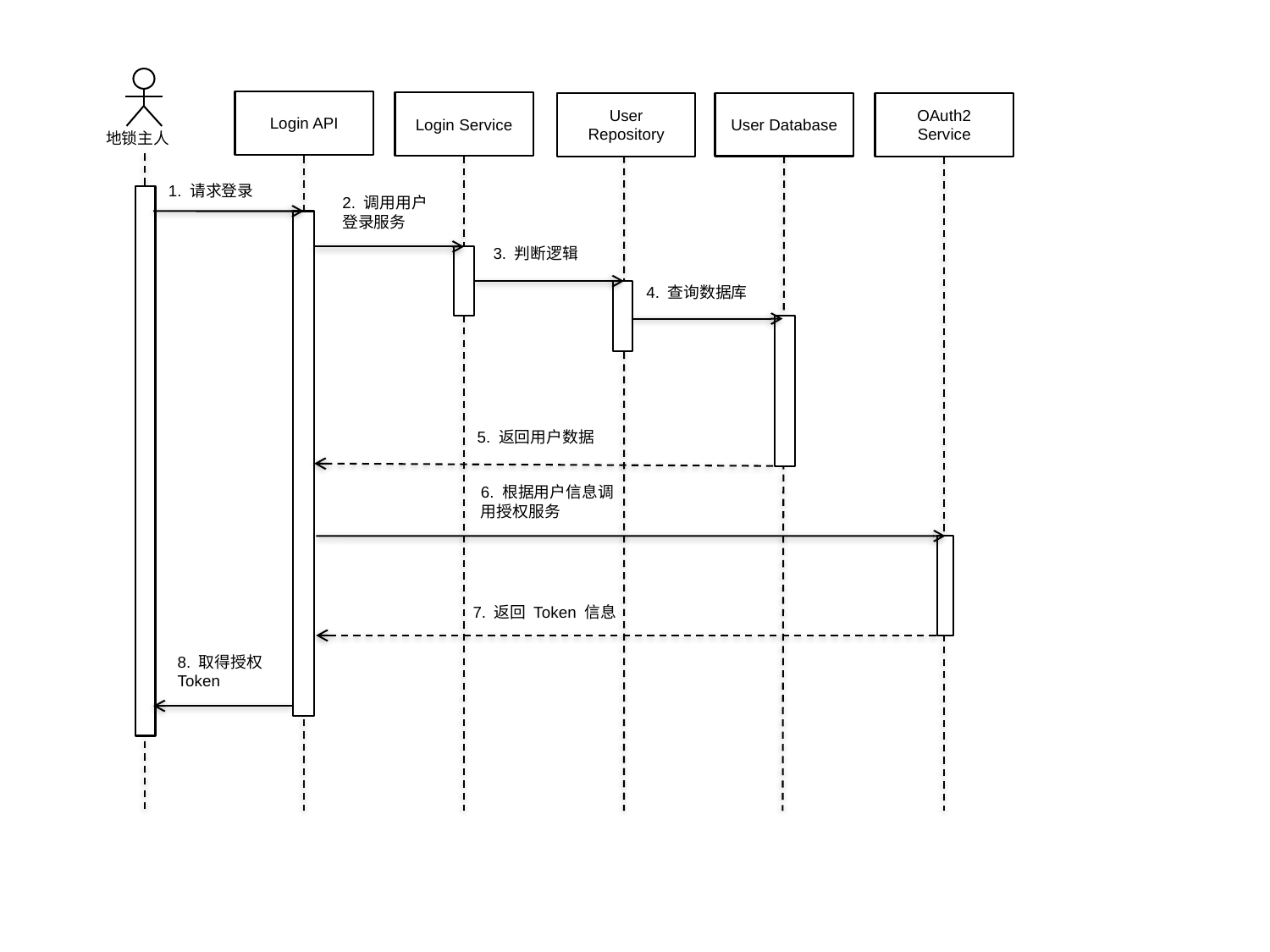

地锁主人
Login API
Login Service
User Database
User Repository
OAuth2
Service
1. 请求登录

2. 调用用户登录服务

3. 判断逻辑

4. 查询数据库

5. 返回用户数据
6. 根据用户信息调用授权服务

7. 返回 Token 信息
8. 取得授权 Token